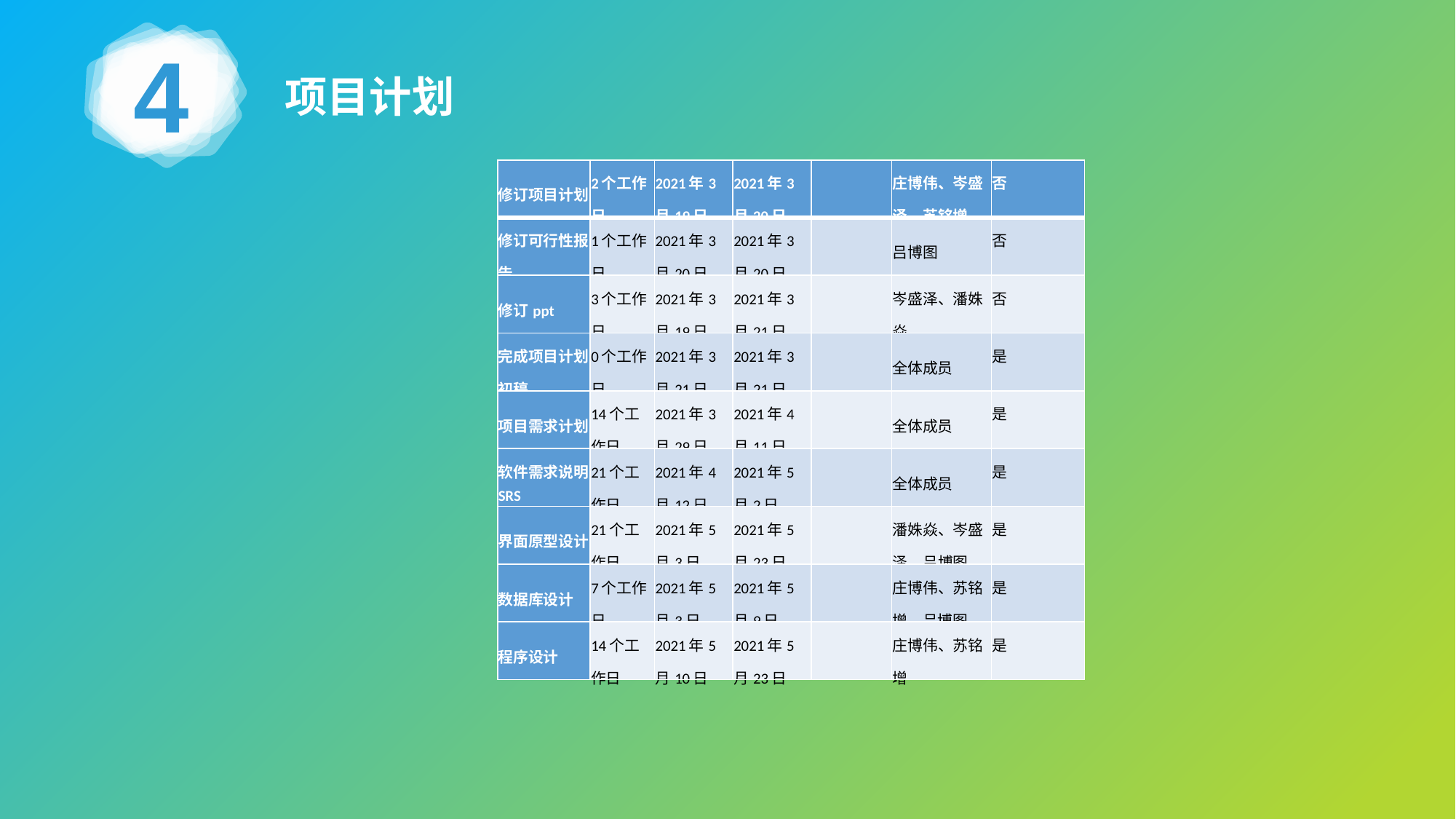

4

项目计划
| 修订项目计划 | 2个工作日 | 2021年3月19日 | 2021年3月20日 |  | 庄博伟、岑盛泽、苏铭增 | 否 |
| --- | --- | --- | --- | --- | --- | --- |
| 修订可行性报告 | 1个工作日 | 2021年3月20日 | 2021年3月20日 |  | 吕博图 | 否 |
| 修订ppt | 3个工作日 | 2021年3月19日 | 2021年3月21日 |  | 岑盛泽、潘姝焱 | 否 |
| 完成项目计划初稿 | 0个工作日 | 2021年3月21日 | 2021年3月21日 |  | 全体成员 | 是 |
| 项目需求计划 | 14个工作日 | 2021年3月29日 | 2021年4月11日 |  | 全体成员 | 是 |
| 软件需求说明SRS | 21个工作日 | 2021年4月12日 | 2021年5月2日 |  | 全体成员 | 是 |
| 界面原型设计 | 21个工作日 | 2021年5月3日 | 2021年5月23日 |  | 潘姝焱、岑盛泽、吕博图 | 是 |
| 数据库设计 | 7个工作日 | 2021年5月3日 | 2021年5月9日 |  | 庄博伟、苏铭增、吕博图 | 是 |
| 程序设计 | 14个工作日 | 2021年5月10日 | 2021年5月23日 |  | 庄博伟、苏铭增 | 是 |